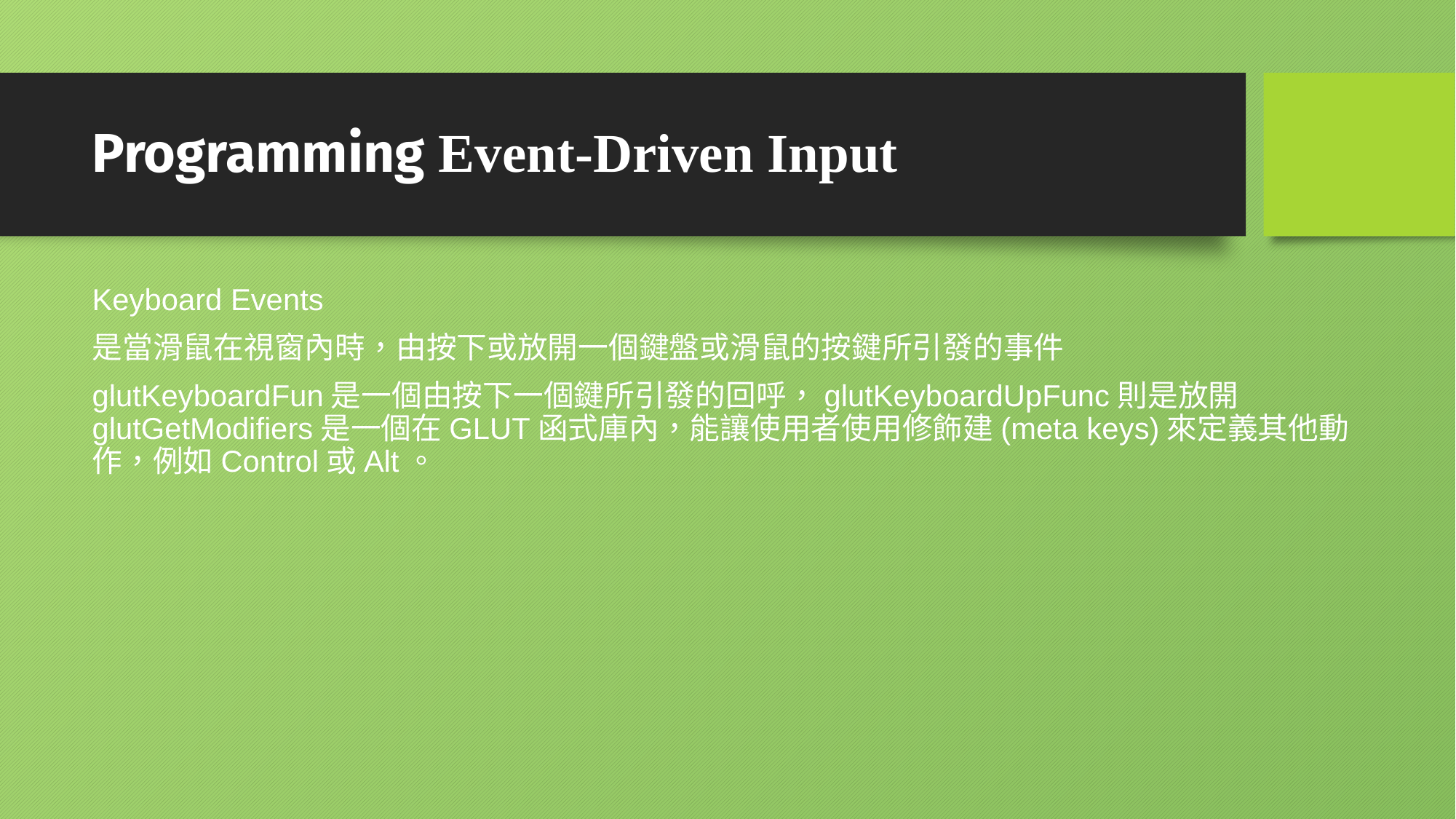

# Programming Event-Driven Input
Keyboard Events
是當滑鼠在視窗內時，由按下或放開一個鍵盤或滑鼠的按鍵所引發的事件
glutKeyboardFun是一個由按下一個鍵所引發的回呼，glutKeyboardUpFunc則是放開glutGetModifiers是一個在GLUT函式庫內，能讓使用者使用修飾建(meta keys)來定義其他動作，例如Control或Alt。